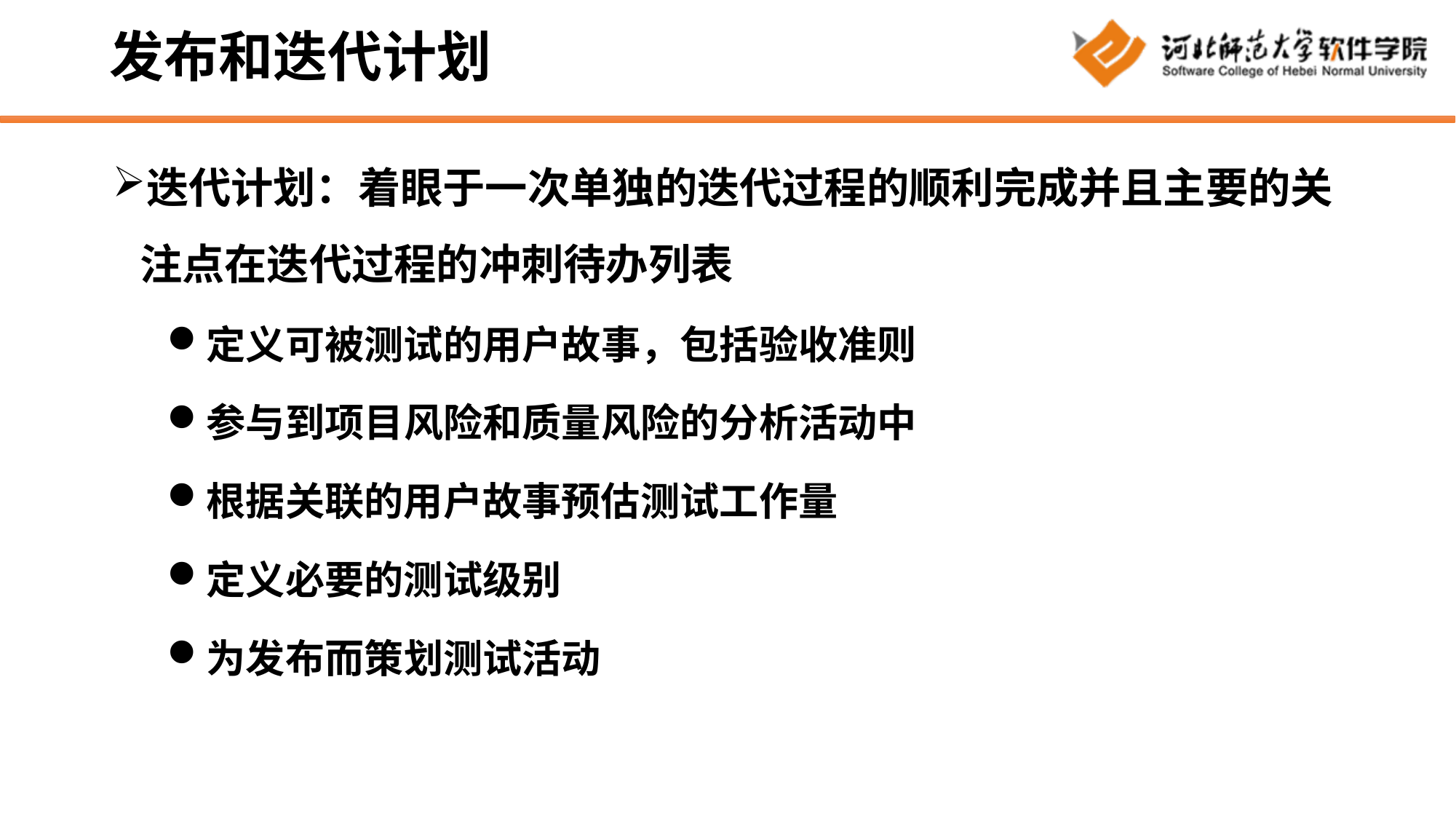

# 发布和迭代计划
迭代计划：着眼于一次单独的迭代过程的顺利完成并且主要的关注点在迭代过程的冲刺待办列表
定义可被测试的用户故事，包括验收准则
参与到项目风险和质量风险的分析活动中
根据关联的用户故事预估测试工作量
定义必要的测试级别
为发布而策划测试活动